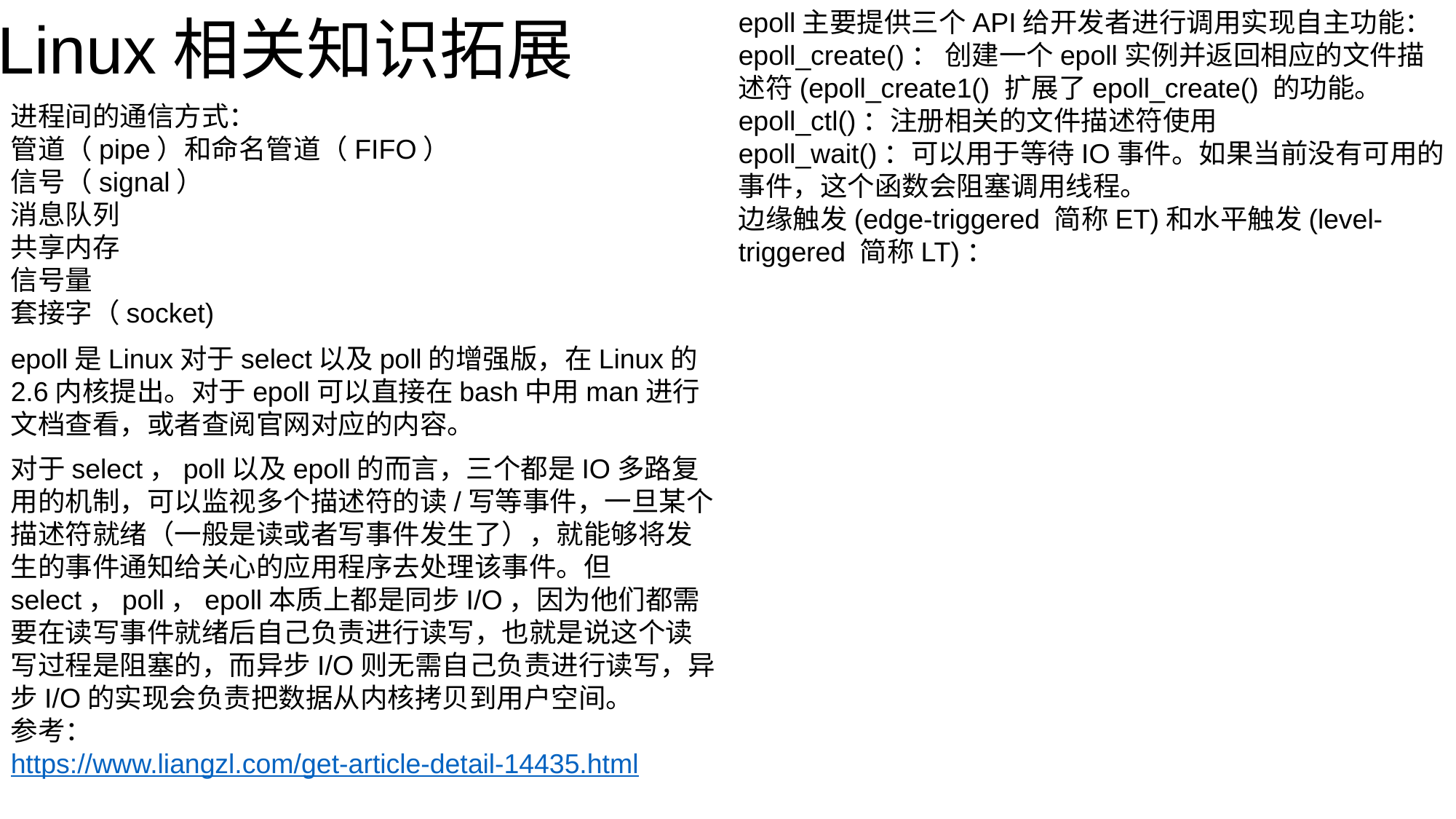

epoll主要提供三个API给开发者进行调用实现自主功能：
epoll_create()： 创建一个epoll实例并返回相应的文件描述符(epoll_create1() 扩展了epoll_create() 的功能。
epoll_ctl()：注册相关的文件描述符使用
epoll_wait()：可以用于等待IO事件。如果当前没有可用的事件，这个函数会阻塞调用线程。
边缘触发(edge-triggered 简称ET)和水平触发(level-triggered 简称LT)：
Linux相关知识拓展
进程间的通信方式：
管道（pipe）和命名管道（FIFO）
信号（signal）
消息队列
共享内存
信号量
套接字（socket)
epoll是Linux对于select以及poll的增强版，在Linux的2.6内核提出。对于epoll可以直接在bash中用man进行文档查看，或者查阅官网对应的内容。
对于select，poll以及epoll的而言，三个都是IO多路复用的机制，可以监视多个描述符的读/写等事件，一旦某个描述符就绪（一般是读或者写事件发生了），就能够将发生的事件通知给关心的应用程序去处理该事件。但select，poll，epoll本质上都是同步I/O，因为他们都需要在读写事件就绪后自己负责进行读写，也就是说这个读写过程是阻塞的，而异步I/O则无需自己负责进行读写，异步I/O的实现会负责把数据从内核拷贝到用户空间。
参考：https://www.liangzl.com/get-article-detail-14435.html